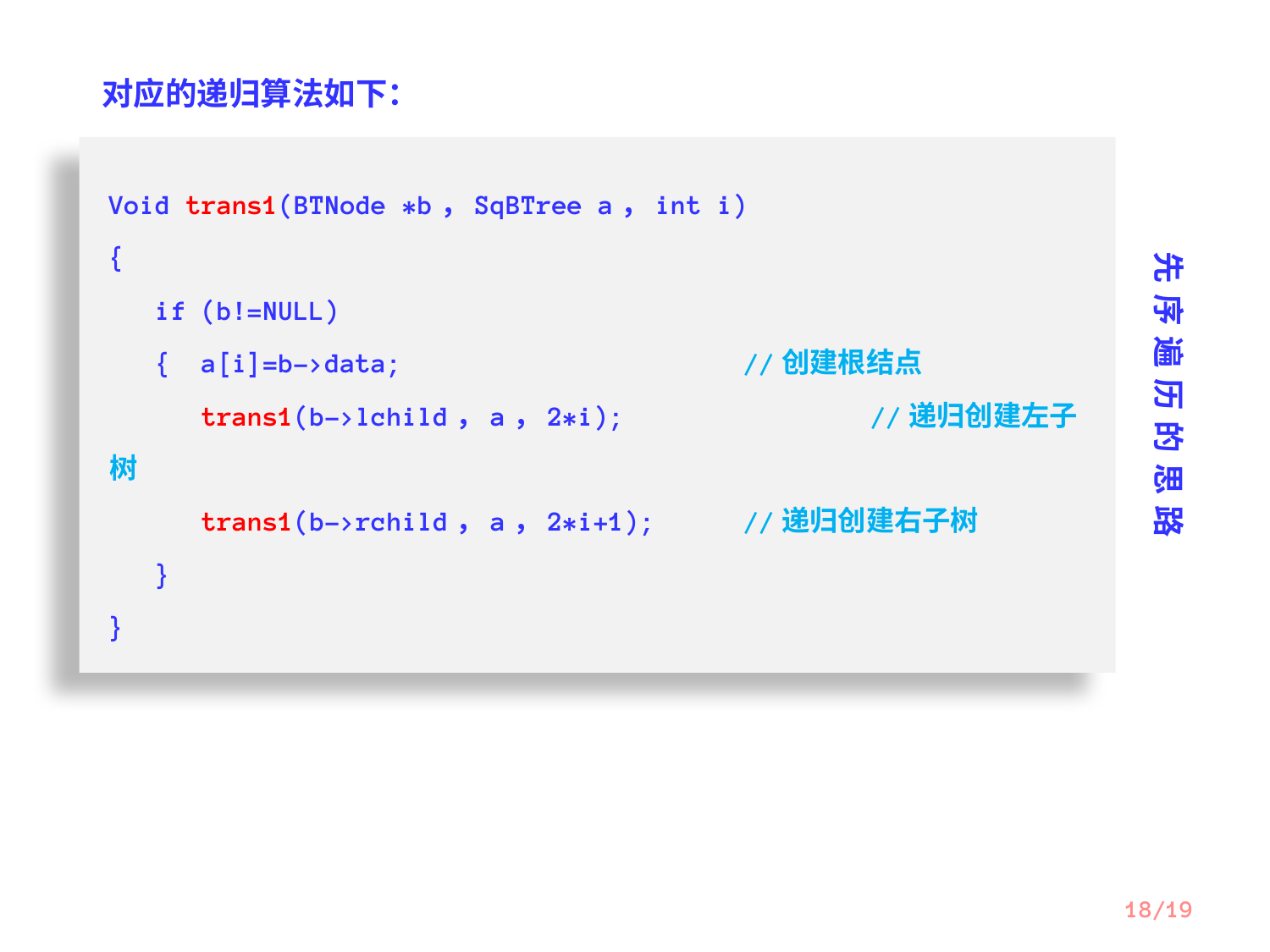

对应的递归算法如下：
Void trans1(BTNode *b，SqBTree a，int i)
{
   if (b!=NULL)
   {  a[i]=b->data;			//创建根结点
      trans1(b->lchild，a，2*i);	 	//递归创建左子树
      trans1(b->rchild，a，2*i+1);	//递归创建右子树
   }
}
先序遍历的思路
18/19